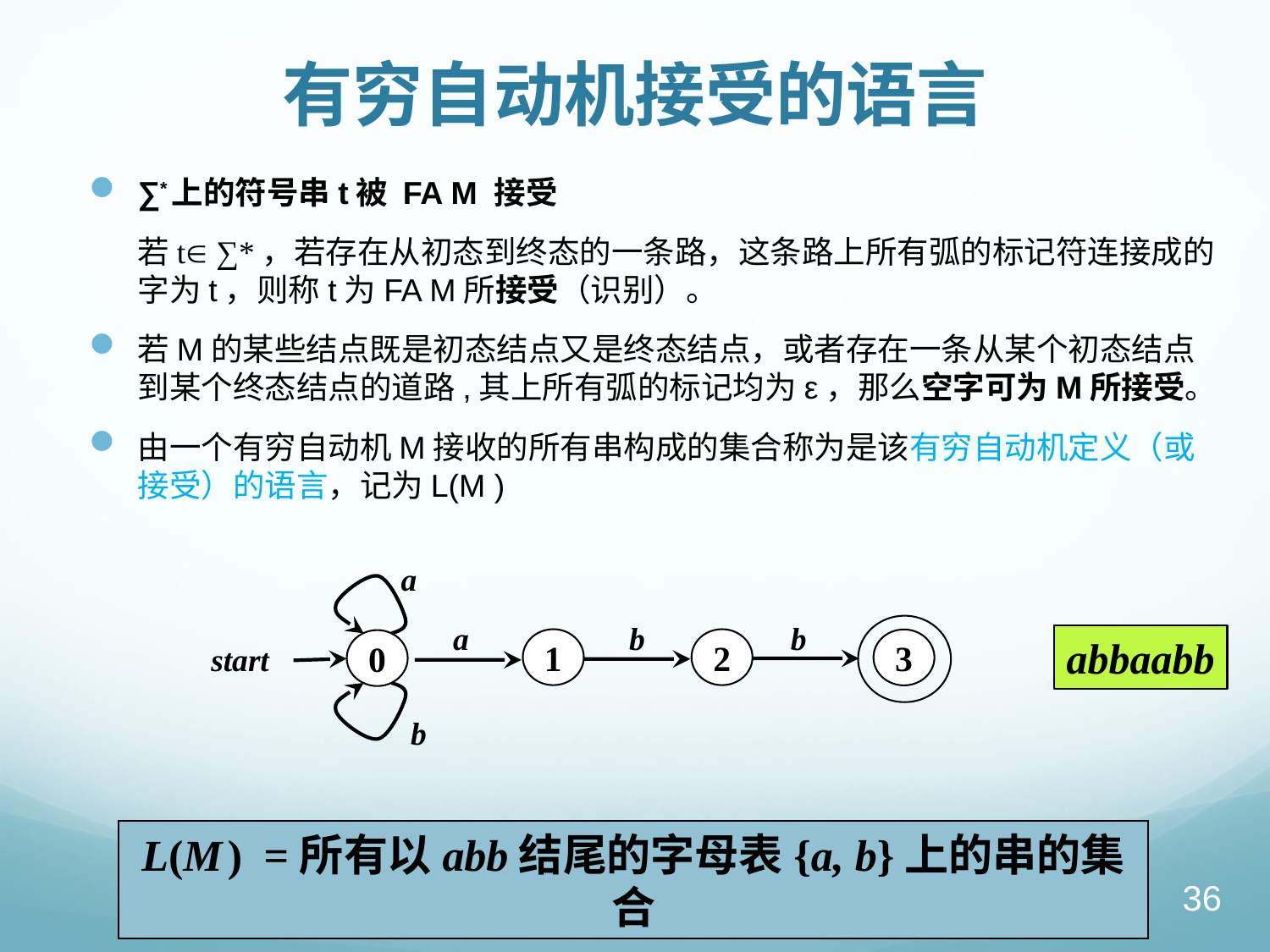

# 有穷自动机接受的语言
∑*上的符号串t被 FA M 接受
若t∈ ∑*，若存在从初态到终态的一条路，这条路上所有弧的标记符连接成的字为t，则称t为FA M所接受（识别）。
若M的某些结点既是初态结点又是终态结点，或者存在一条从某个初态结点到某个终态结点的道路,其上所有弧的标记均为ε，那么空字可为M所接受。
由一个有穷自动机M接收的所有串构成的集合称为是该有穷自动机定义（或接受）的语言，记为L(M )
a

3
0
start

a
b
b
1
2

b
abbaabb
L(M) =所有以abb结尾的字母表{a, b}上的串的集合
36